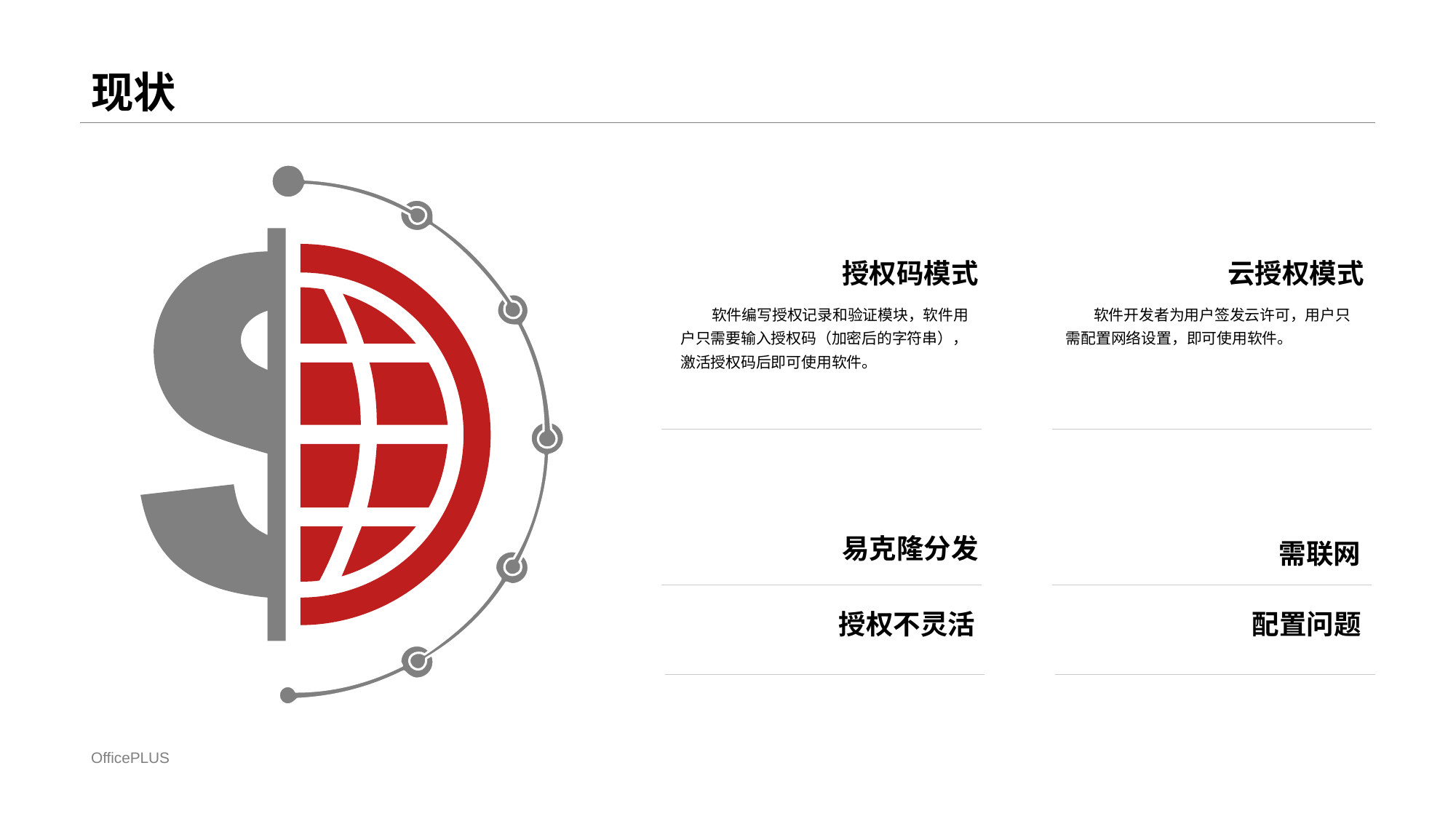

# 现状

云授权模式
授权码模式
       软件开发者为用户签发云许可，用户只需配置网络设置，即可使用软件。
        软件编写授权记录和验证模块，软件用户只需要输入授权码（加密后的字符串），激活授权码后即可使用软件。
易克隆分发
需联网
授权不灵活
配置问题
OfficePLUS
7